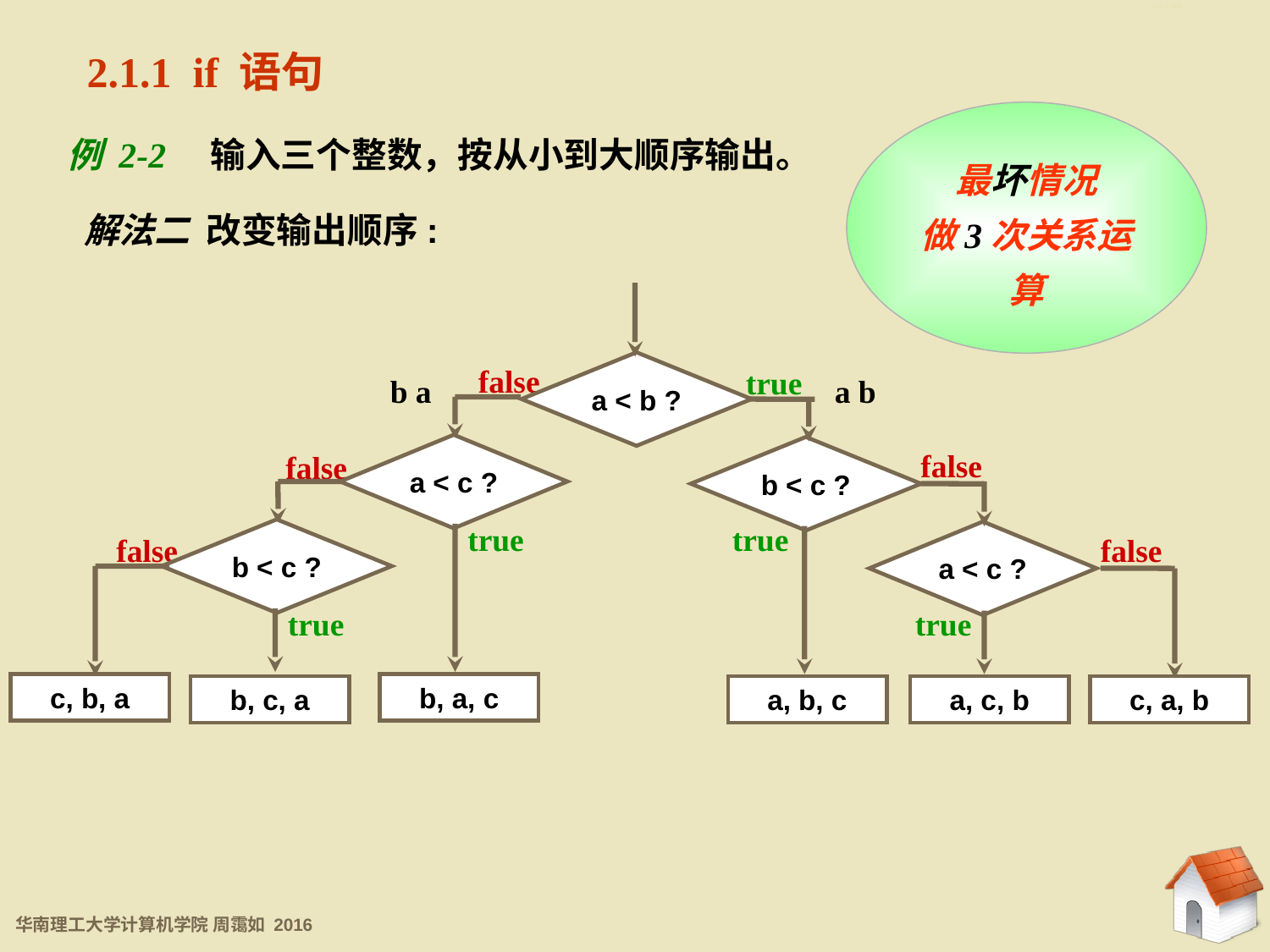

2.1.1  if 语句
2.1.1  if 语句
例 2-2    输入三个整数，按从小到大顺序输出。
最坏情况
做3次关系运算
解法二  改变输出顺序:

a < b ?

a < c ?

b < c ?

b < c ?

a < c ?

c, b, a
b, a, c
b, c, a
a, b, c
a, c, b
c, a, b
false
true
false
false
true
true
false
false
true
true
b a
a b